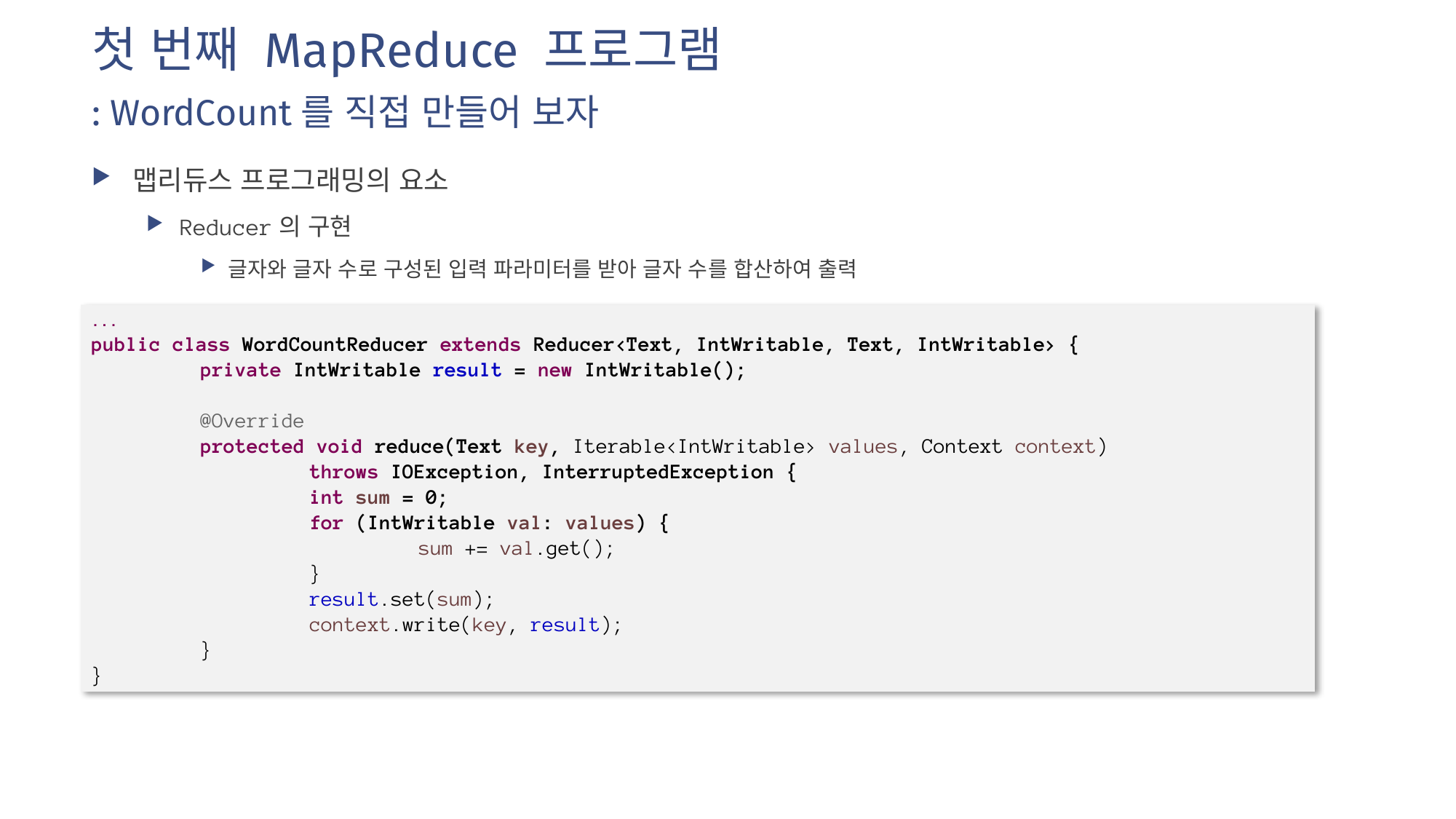

# 첫 번째 MapReduce 프로그램 : WordCount를 직접 만들어 보자
맵리듀스 프로그래밍의 요소
Reducer의 구현
글자와 글자 수로 구성된 입력 파라미터를 받아 글자 수를 합산하여 출력
...
public class WordCountReducer extends Reducer<Text, IntWritable, Text, IntWritable> {
	private IntWritable result = new IntWritable();

	@Override
	protected void reduce(Text key, Iterable<IntWritable> values, Context context)
		throws IOException, InterruptedException {
		int sum = 0;
		for (IntWritable val: values) {
			sum += val.get();
		}
		result.set(sum);
		context.write(key, result);
	}
}